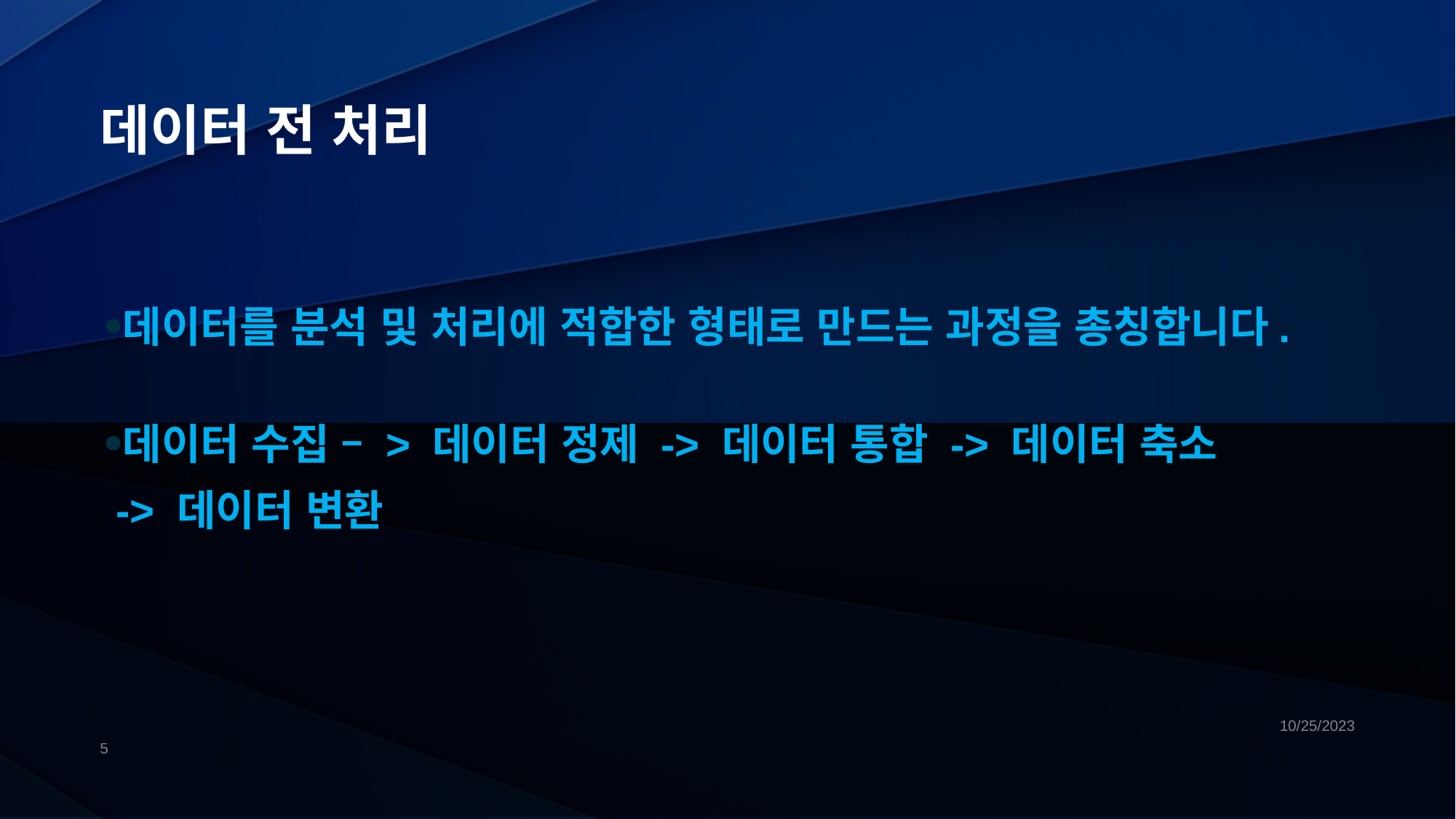

# 데이터 전 처리
데이터를 분석 및 처리에 적합한 형태로 만드는 과정을 총칭합니다.
데이터 수집 – > 데이터 정제 -> 데이터 통합 -> 데이터 축소
 -> 데이터 변환
10/25/2023
5